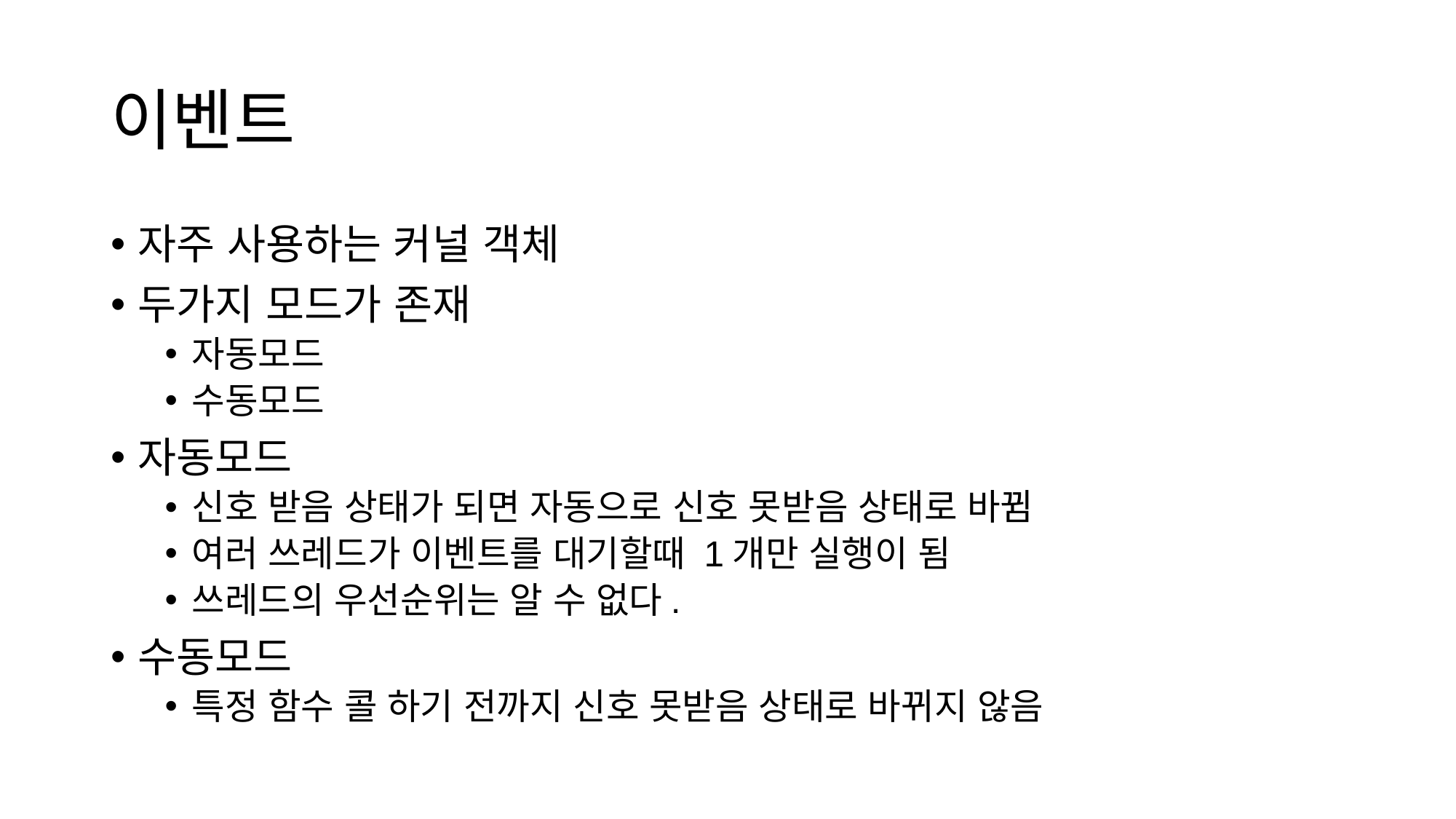

# 이벤트
자주 사용하는 커널 객체
두가지 모드가 존재
자동모드
수동모드
자동모드
신호 받음 상태가 되면 자동으로 신호 못받음 상태로 바뀜
여러 쓰레드가 이벤트를 대기할때 1개만 실행이 됨
쓰레드의 우선순위는 알 수 없다.
수동모드
특정 함수 콜 하기 전까지 신호 못받음 상태로 바뀌지 않음